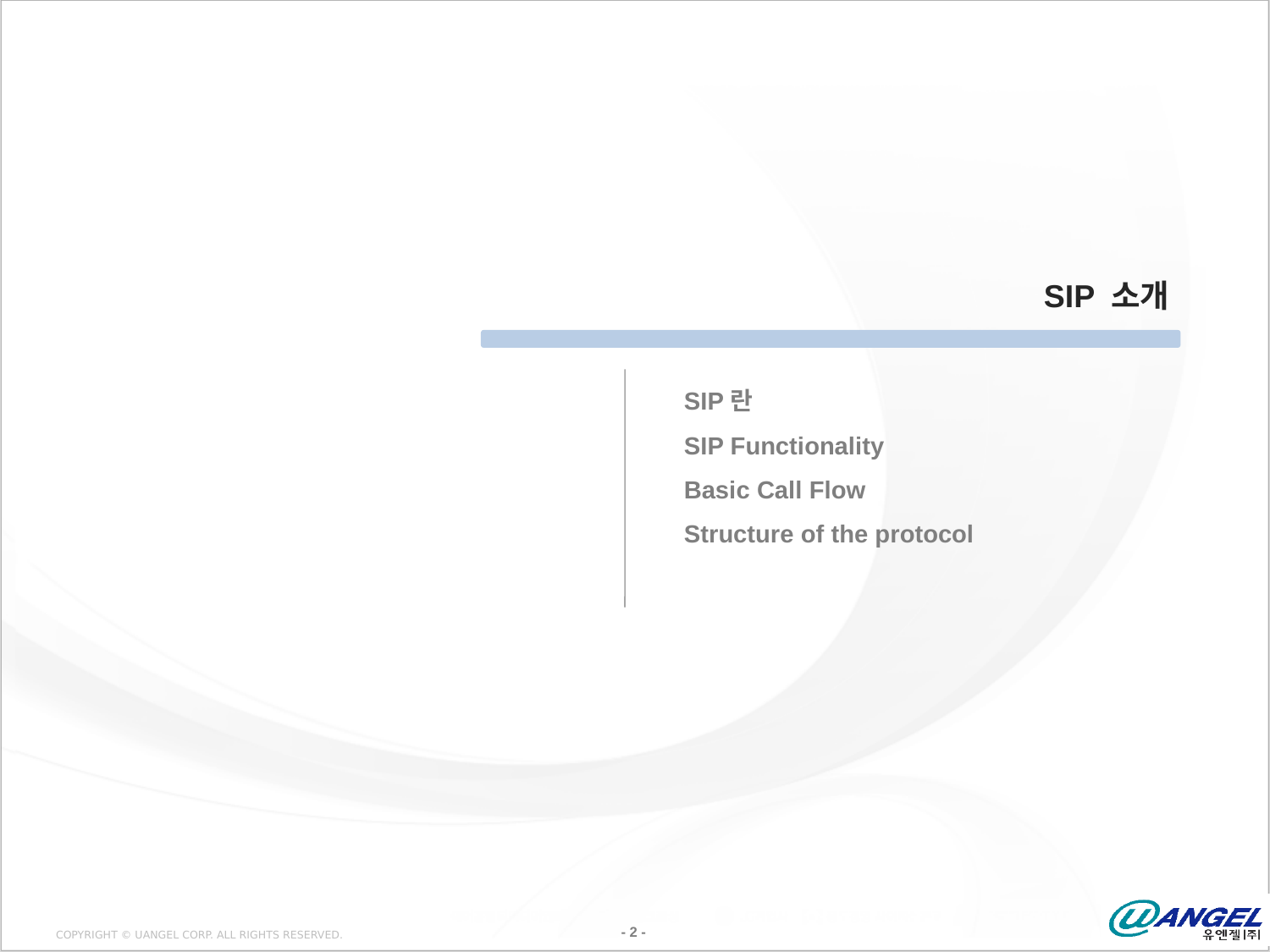

SIP 소개

SIP란
SIP Functionality
Basic Call Flow
Structure of the protocol